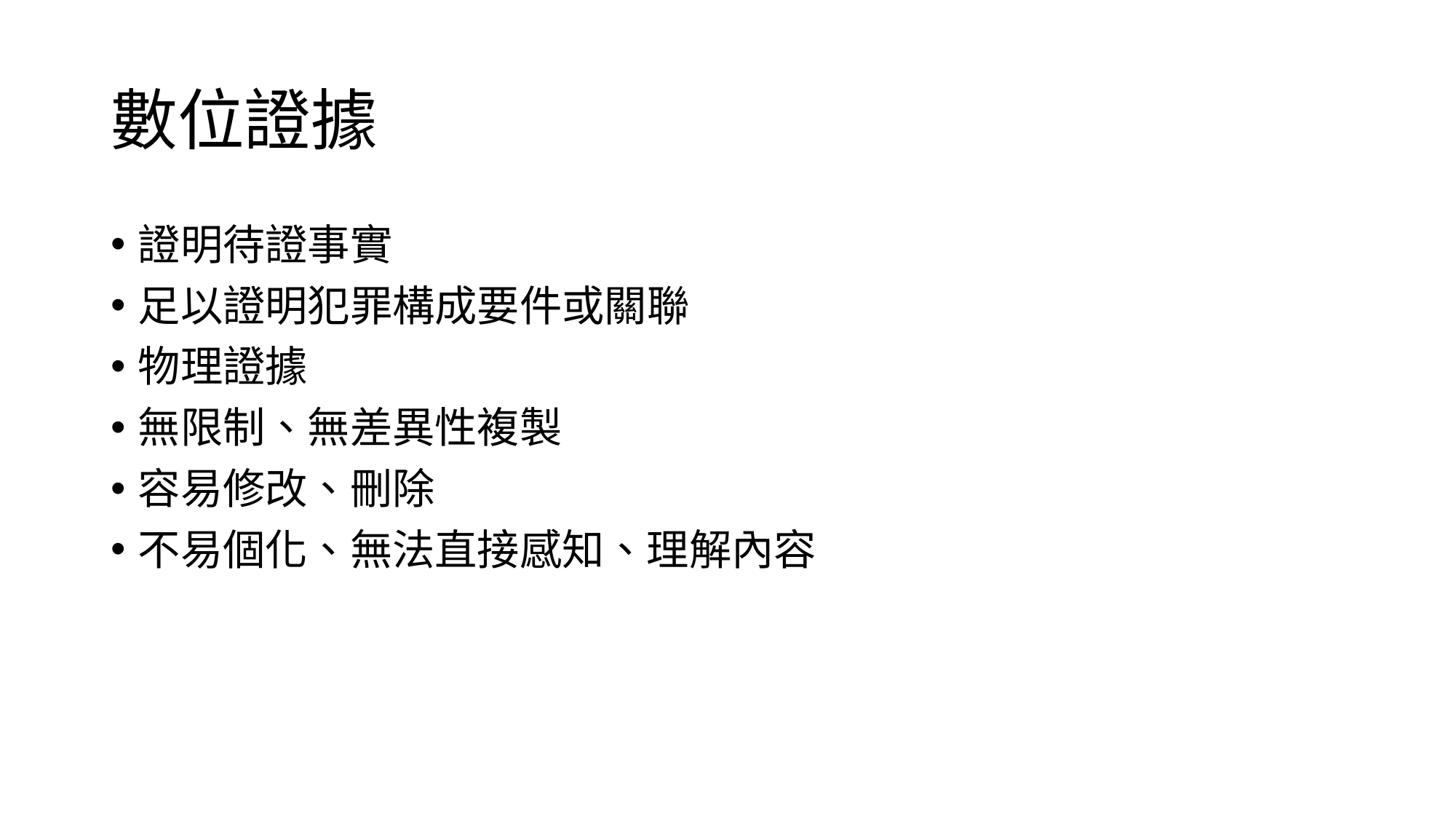

# 數位證據
證明待證事實
足以證明犯罪構成要件或關聯
物理證據
無限制、無差異性複製
容易修改、刪除
不易個化、無法直接感知、理解內容